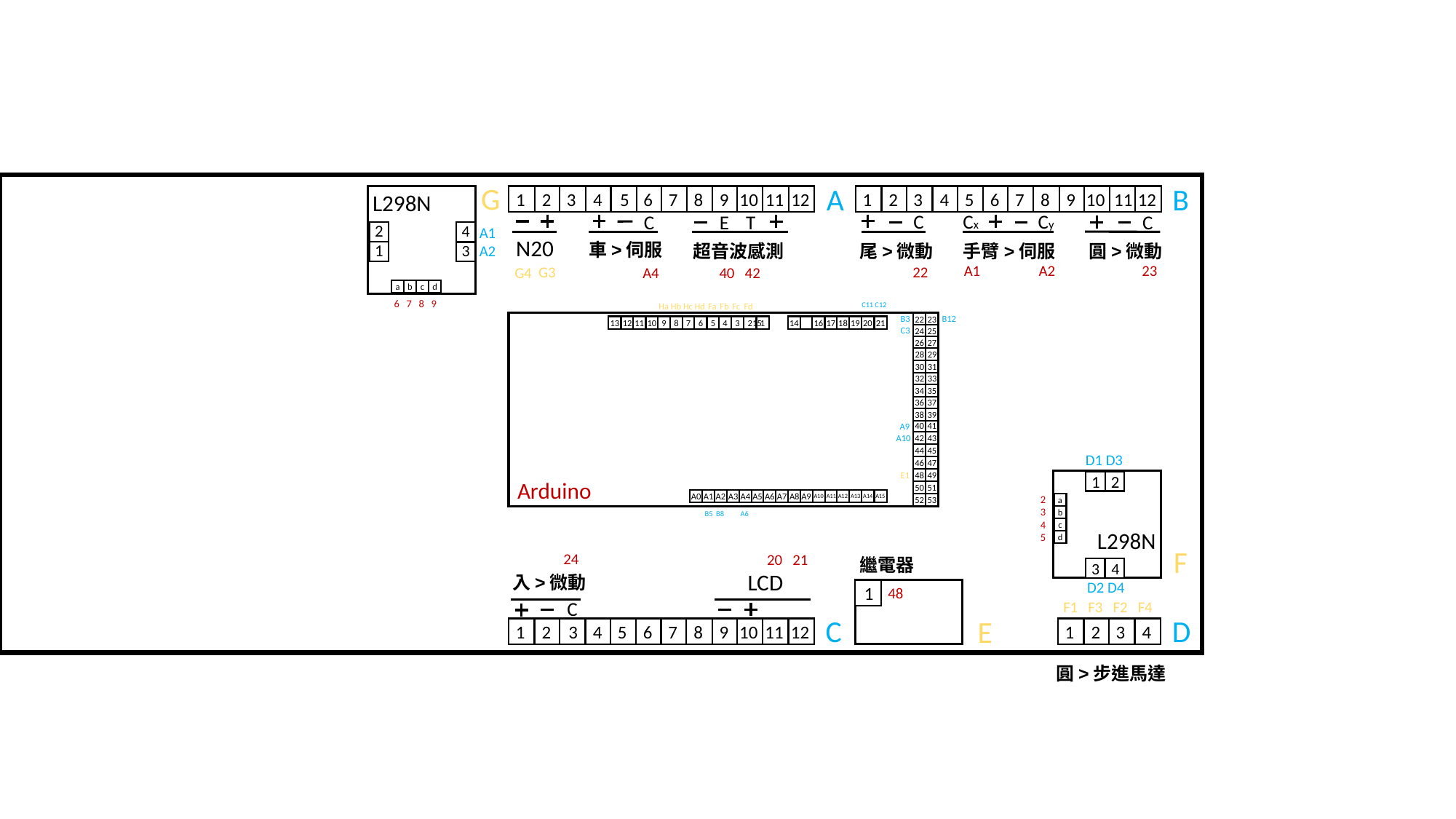

G

A
B
L298N

1
2
a
b
c
d
3
4
1
2
3
4
 5
6
7
8
9
10
11
12
1
2
3
4
5
6
7
8
9
10
 11
12
Cx
Cy
C
C
T
E
C
A1
A2
N20
車>伺服
超音波感測
尾>微動
圓>微動
手臂>伺服
23
A1                 A2
22
G3
G4
A4
40   42
6   7   8   9
C11 C12
Ha Hb Hc Hd  Fa  Fb  Fc   Fd
B12
B3

22
24
26
28
30
32
34
36
38
40
42
44
46
48
50
52
23
25
27
29
31
33
35
37
39
41
43
43
45
47
47
49
49
51
53
 13
 12
 11
 10
 9
 8
 7
 6
 5
 4
 3
 2
 1
 14
 15
 16
 17
 18
 19
 20
 21
C3
A9
A10
D1 D3
E1

 1
 2
a
b
c
d
 3
 4
Arduino
2
3
4
5
A0
A1
A2
A3
A4
A5
A6
A7
A8
A9
A10
A11
A12
A13
A14
A15
B5  B8          A6
L298N
F
24
20   21
繼電器
LCD
入>微動
D2 D4
48

 1
C
F1   F3   F2   F4
C
D
E
1
2
 3
4
5
6
7
8
9
10
11
12
1
2
3
4
圓>步進馬達